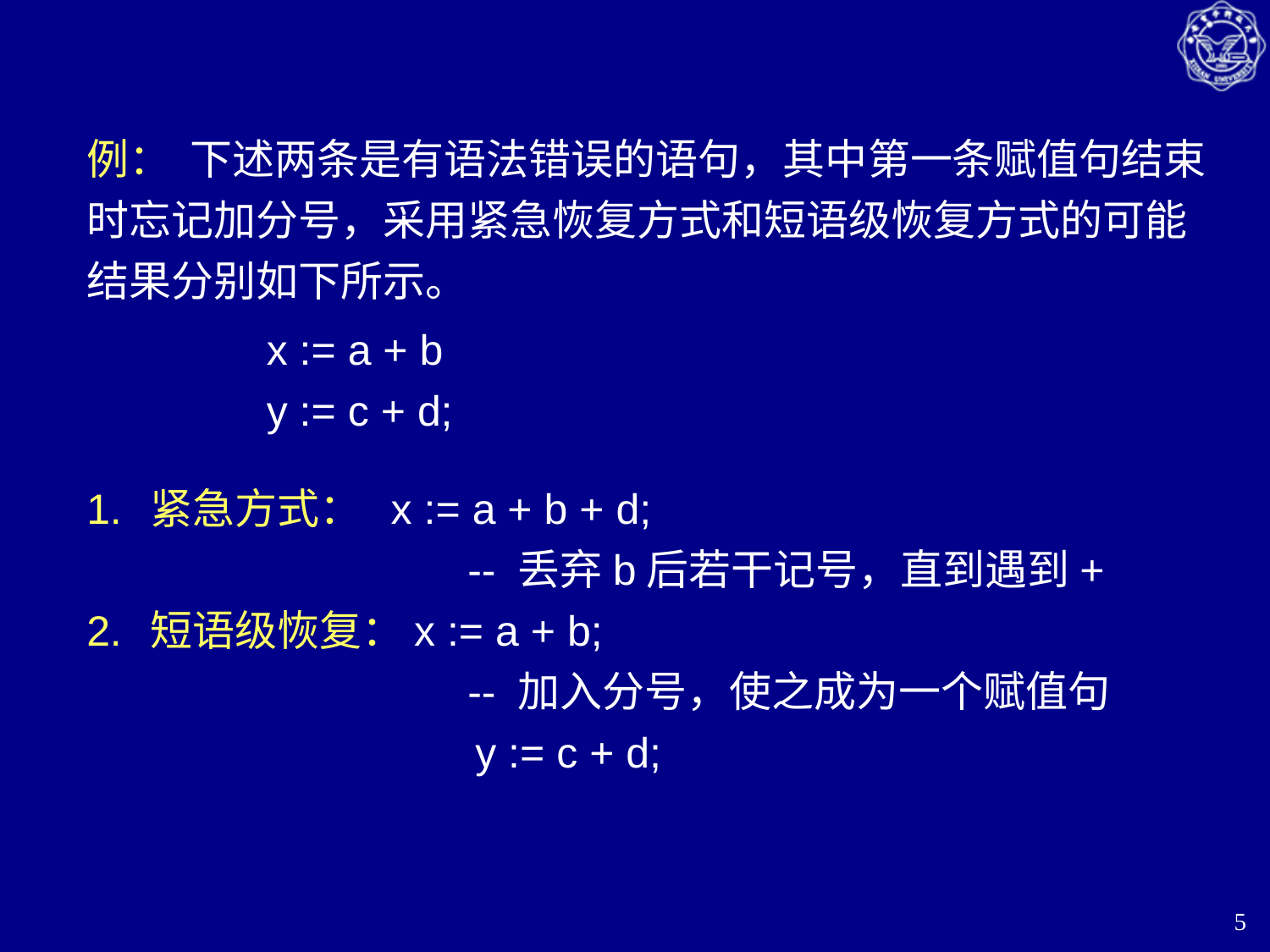

例：  下述两条是有语法错误的语句，其中第一条赋值句结束时忘记加分号，采用紧急恢复方式和短语级恢复方式的可能结果分别如下所示。
x := a + b
y := c + d;
紧急方式：  x := a + b + d;
			-- 丢弃b后若干记号，直到遇到+
短语级恢复：x := a + b;
			-- 加入分号，使之成为一个赋值句
            		      y := c + d;
5